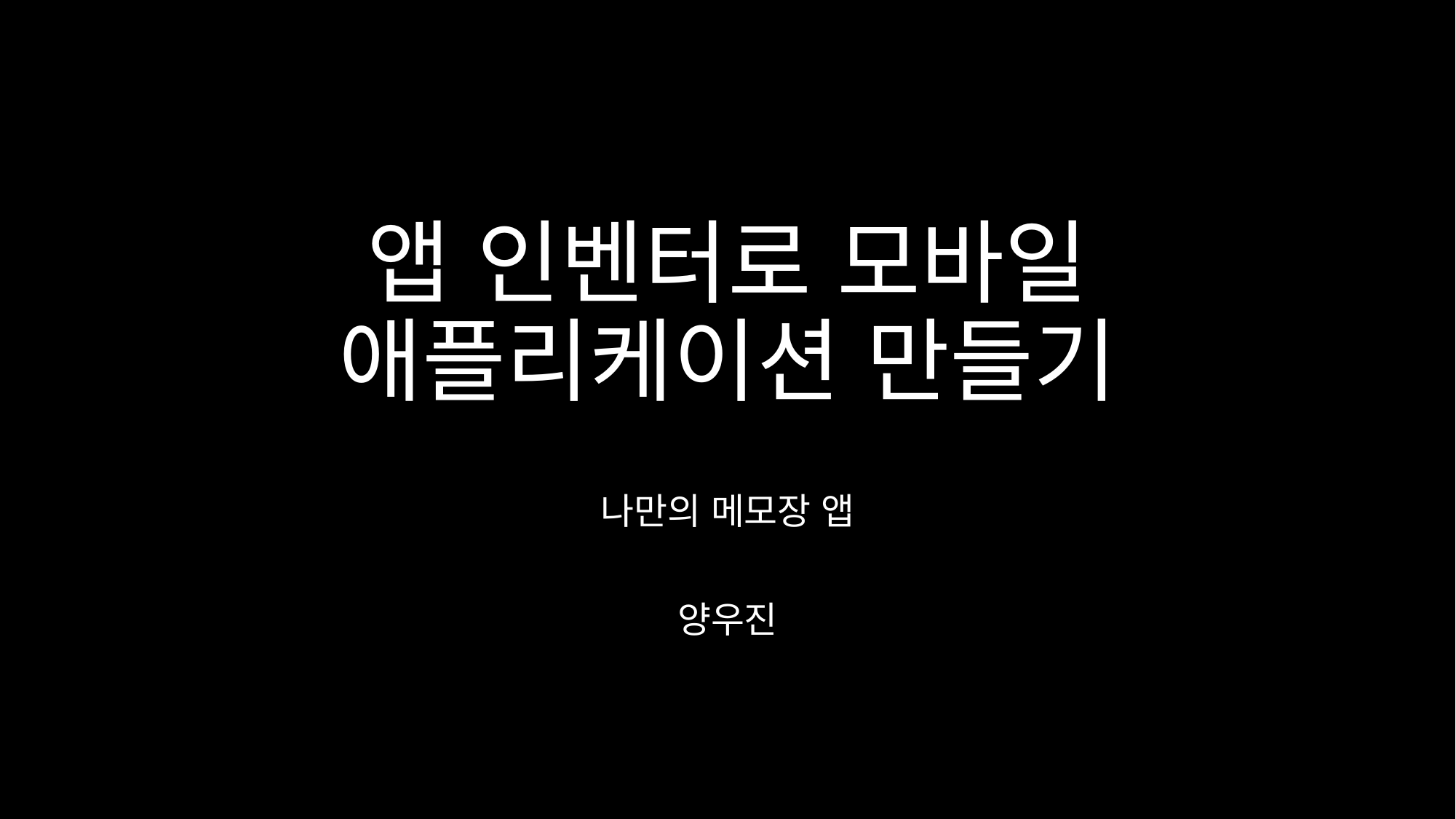

# 앱 인벤터로 모바일 애플리케이션 만들기
나만의 메모장 앱

양우진